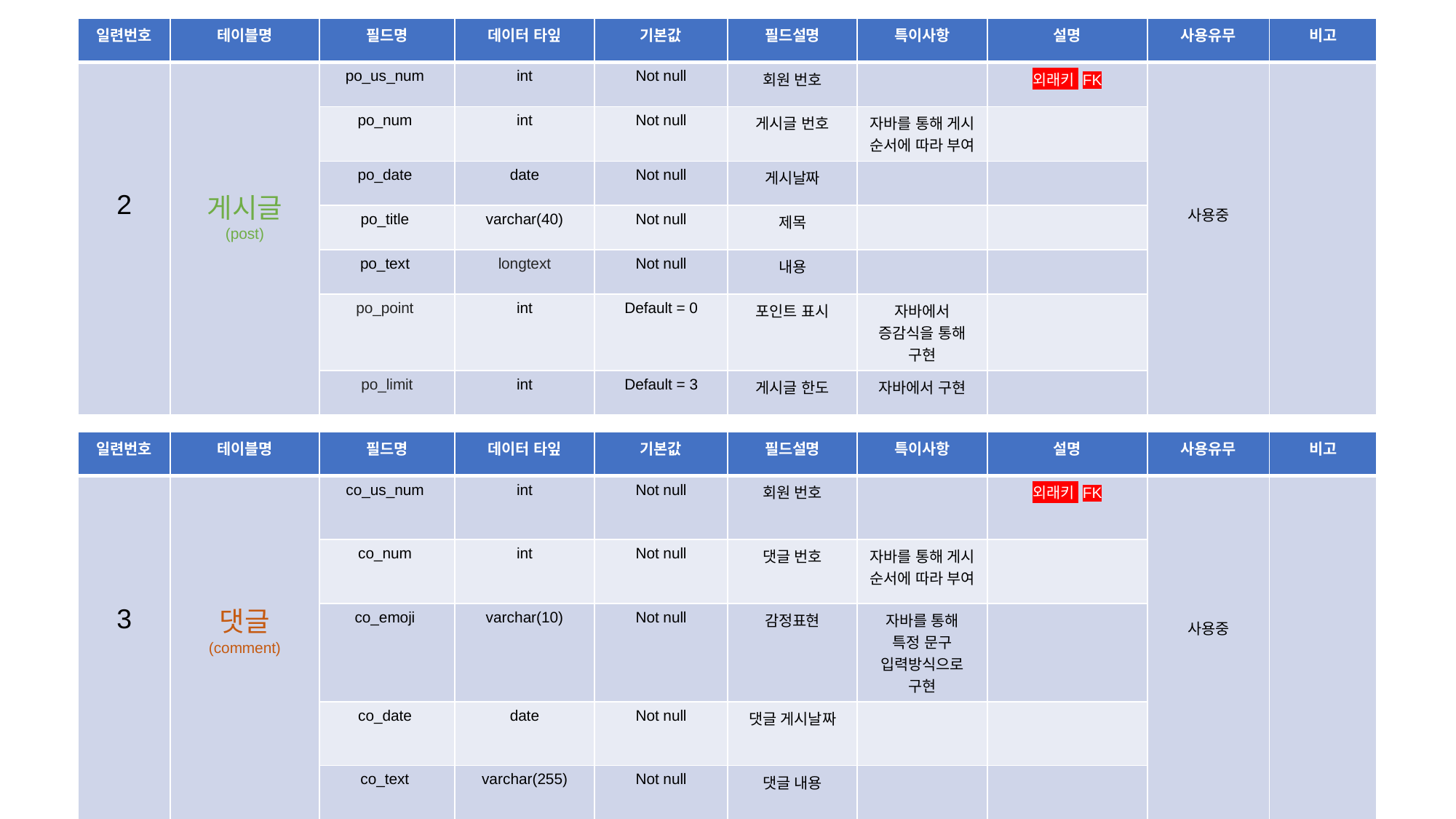

| 일련번호 | 테이블명 | 필드명 | 데이터 타잎 | 기본값 | 필드설명 | 특이사항 | 설명 | 사용유무 | 비고 |
| --- | --- | --- | --- | --- | --- | --- | --- | --- | --- |
| 2 | 게시글 (post) | po\_us\_num | int | Not null | 회원 번호 |  | 외래키 FK | 사용중 |  |
|  |  | po\_num | int | Not null | 게시글 번호 | 자바를 통해 게시 순서에 따라 부여 |  |  |  |
|  |  | po\_date | date | Not null | 게시날짜 |  |  |  |  |
|  |  | po\_title | varchar(40) | Not null | 제목 |  |  |  |  |
|  |  | po\_text | longtext | Not null | 내용 |  |  |  |  |
|  |  | po\_point | int | Default = 0 | 포인트 표시 | 자바에서 증감식을 통해 구현 |  |  |  |
|  |  | po\_limit | int | Default = 3 | 게시글 한도 | 자바에서 구현 |  |  |  |
| 일련번호 | 테이블명 | 필드명 | 데이터 타잎 | 기본값 | 필드설명 | 특이사항 | 설명 | 사용유무 | 비고 |
| --- | --- | --- | --- | --- | --- | --- | --- | --- | --- |
| 3 | 댓글 (comment) | co\_us\_num | int | Not null | 회원 번호 |  | 외래키 FK | 사용중 |  |
|  |  | co\_num | int | Not null | 댓글 번호 | 자바를 통해 게시 순서에 따라 부여 |  |  |  |
|  |  | co\_emoji | varchar(10) | Not null | 감정표현 | 자바를 통해 특정 문구 입력방식으로 구현 |  |  |  |
|  |  | co\_date | date | Not null | 댓글 게시날짜 |  |  |  |  |
|  |  | co\_text | varchar(255) | Not null | 댓글 내용 |  |  |  |  |